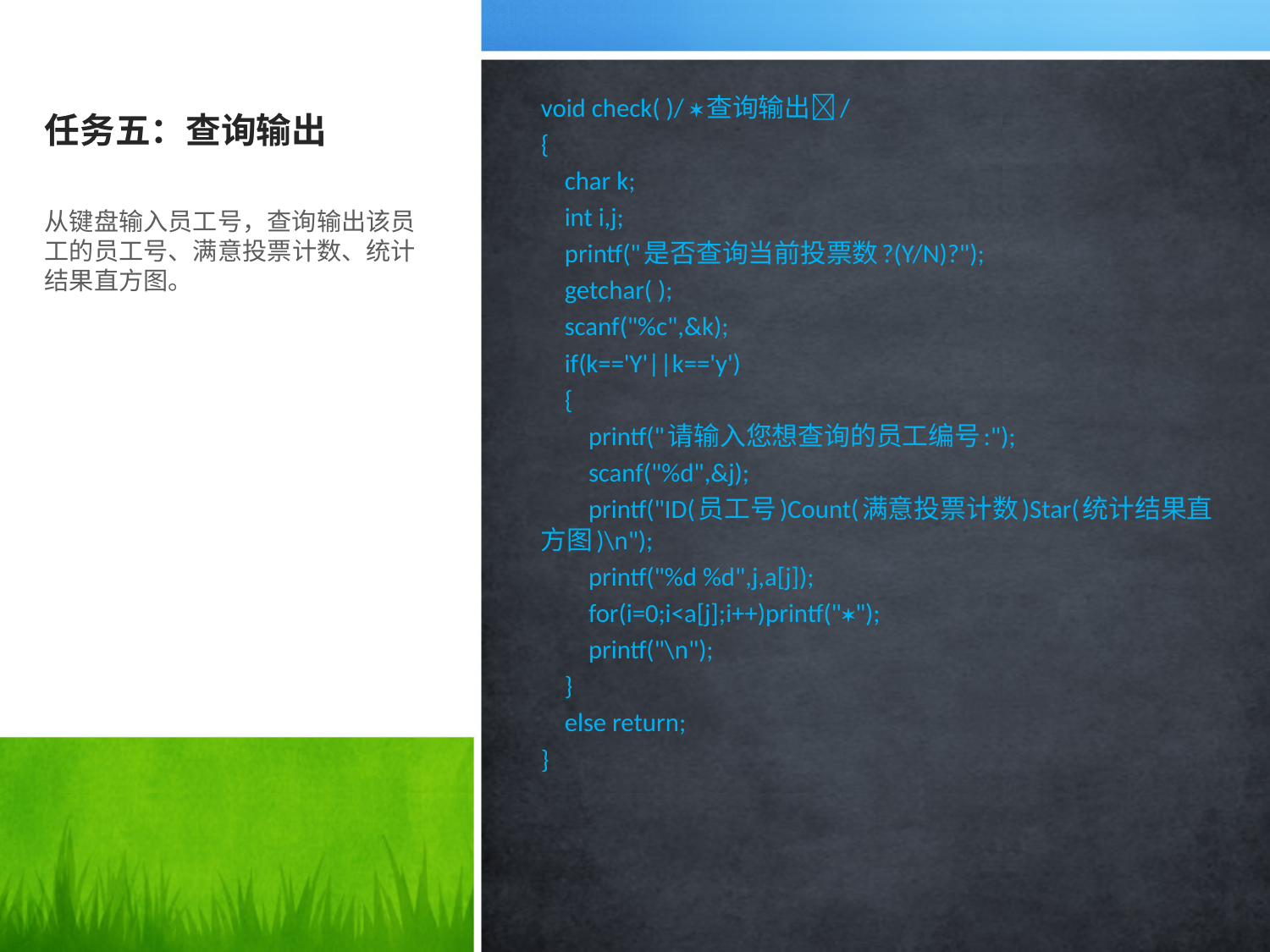

# 任务五：查询输出
void check( )/ ∗查询输出∗/
{
    char k;
    int i,j;
    printf("是否查询当前投票数?(Y/N)?");
    getchar( );
    scanf("%c",&k);
    if(k=='Y'||k=='y')
    {
        printf("请输入您想查询的员工编号:");
        scanf("%d",&j);
        printf("ID(员工号)Count(满意投票计数)Star(统计结果直方图)\n");
        printf("%d %d",j,a[j]);
        for(i=0;i<a[j];i++)printf("∗");
        printf("\n");
    }
    else return;
}

从键盘输入员工号，查询输出该员工的员工号、满意投票计数、统计结果直方图。